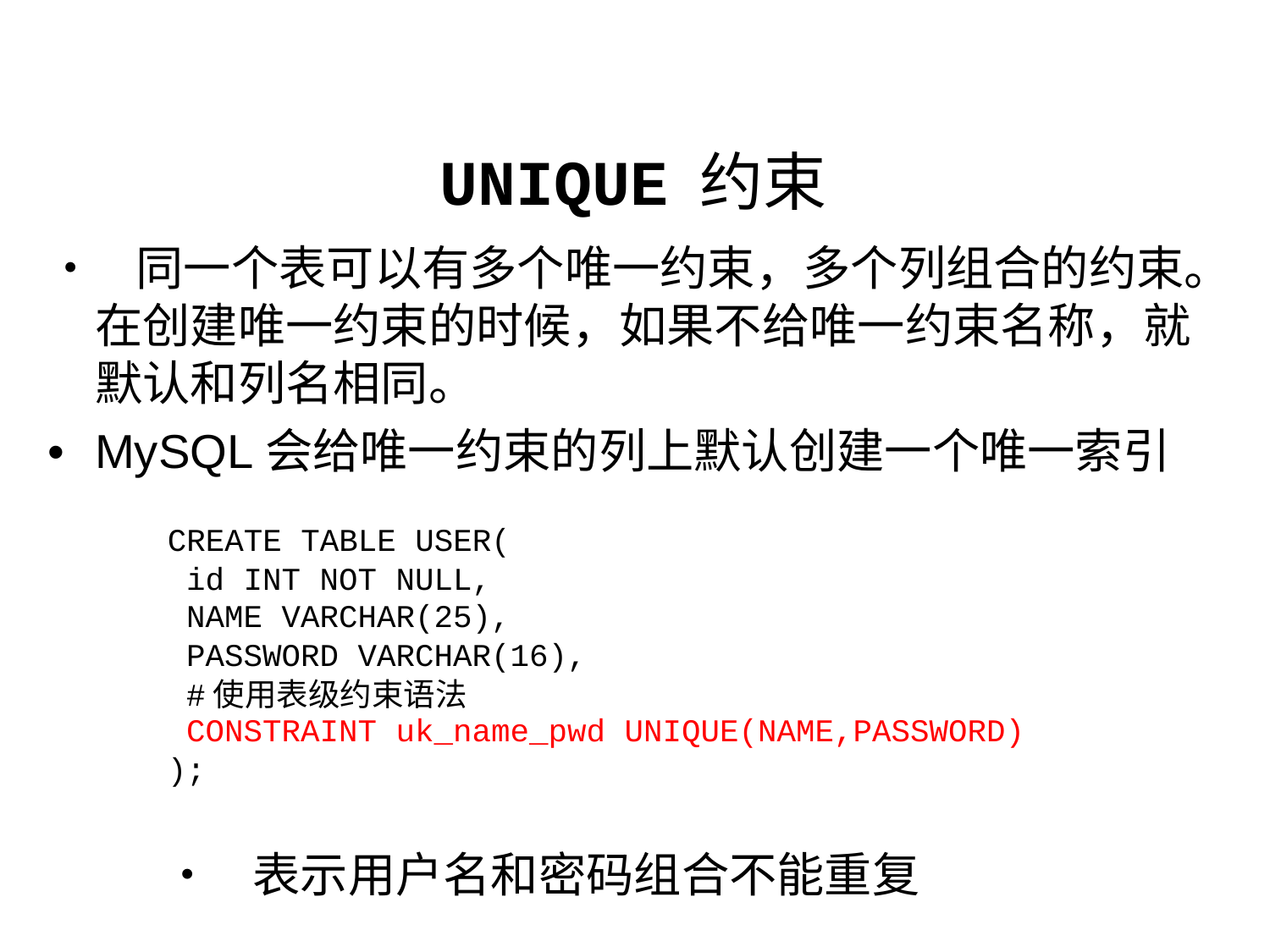

UNIQUE 约束
• 同一个表可以有多个唯一约束，多个列组合的约束。
在创建唯一约束的时候，如果不给唯一约束名称，就
默认和列名相同。
• MySQL会给唯一约束的列上默认创建一个唯一索引
CREATE TABLE USER(
id INT NOT NULL,
NAME VARCHAR(25),
PASSWORD VARCHAR(16),
#使用表级约束语法
CONSTRAINT uk_name_pwd UNIQUE(NAME,PASSWORD)
);
• 表示用户名和密码组合不能重复